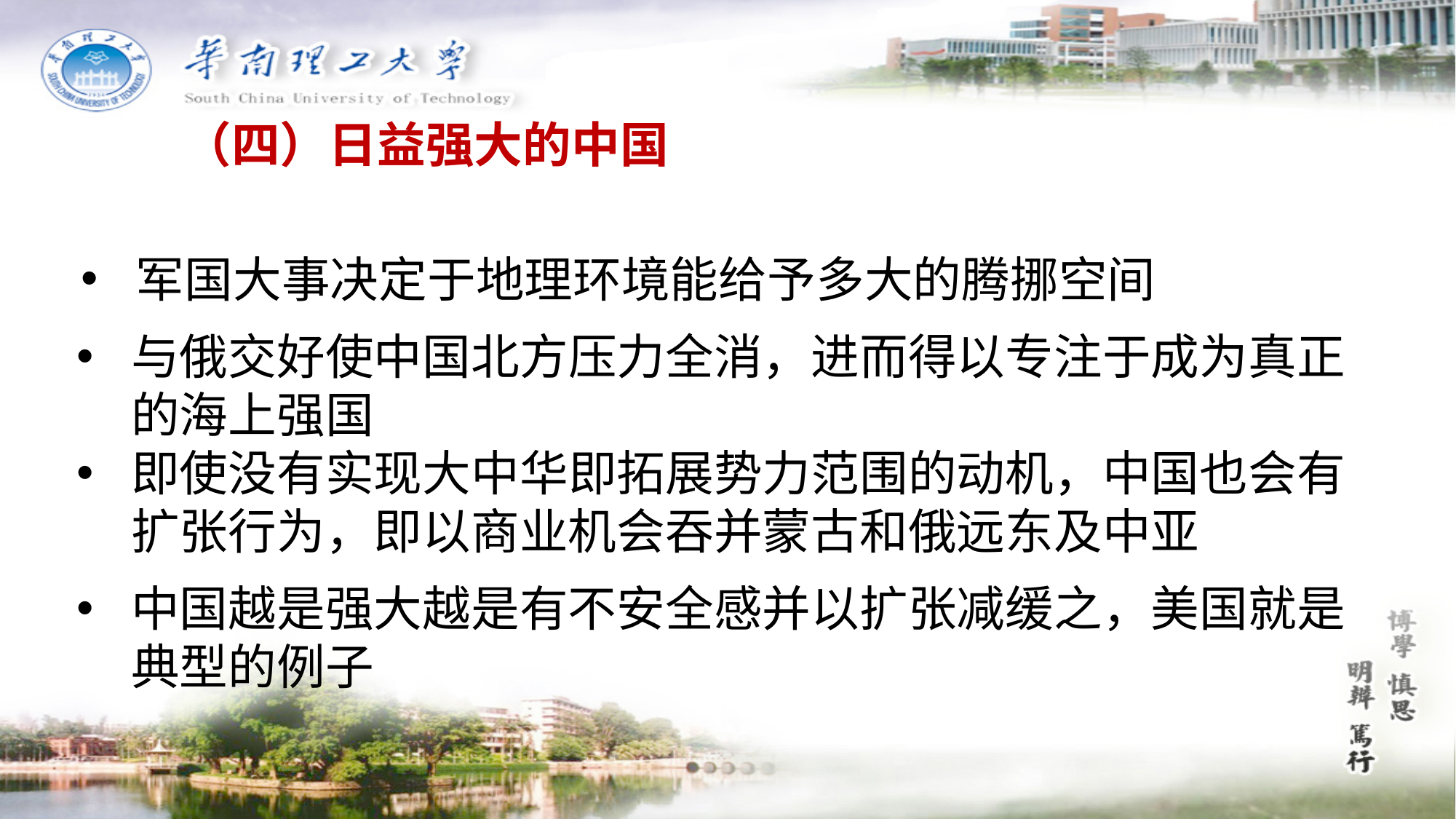

（四）日益强大的中国
军国大事决定于地理环境能给予多大的腾挪空间
与俄交好使中国北方压力全消，进而得以专注于成为真正的海上强国
即使没有实现大中华即拓展势力范围的动机，中国也会有扩张行为，即以商业机会吞并蒙古和俄远东及中亚
中国越是强大越是有不安全感并以扩张减缓之，美国就是典型的例子